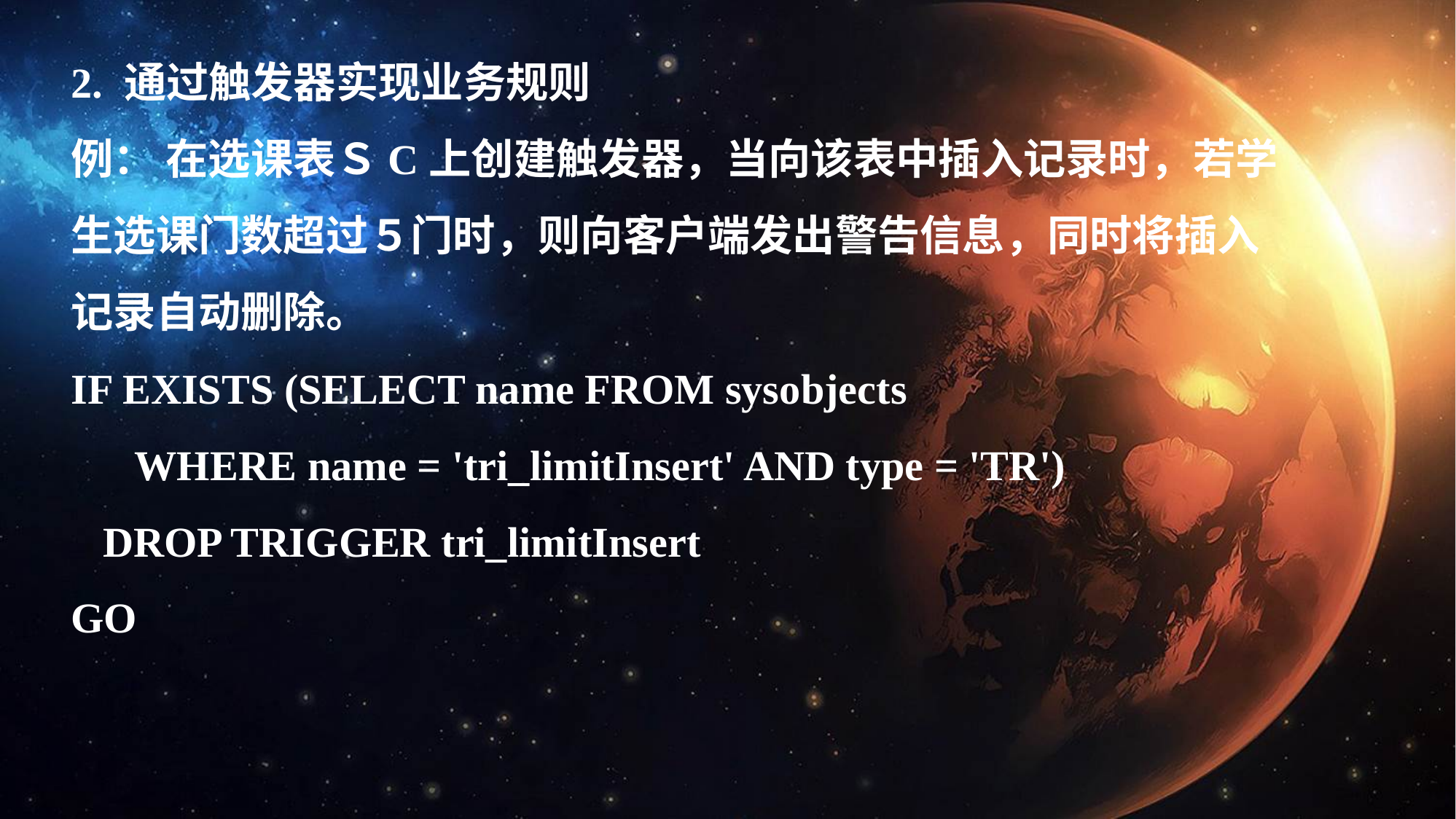

2. 通过触发器实现业务规则
例： 在选课表ＳC上创建触发器，当向该表中插入记录时，若学生选课门数超过５门时，则向客户端发出警告信息，同时将插入记录自动删除。
IF EXISTS (SELECT name FROM sysobjects
      WHERE name = 'tri_limitInsert' AND type = 'TR')
   DROP TRIGGER tri_limitInsert
GO